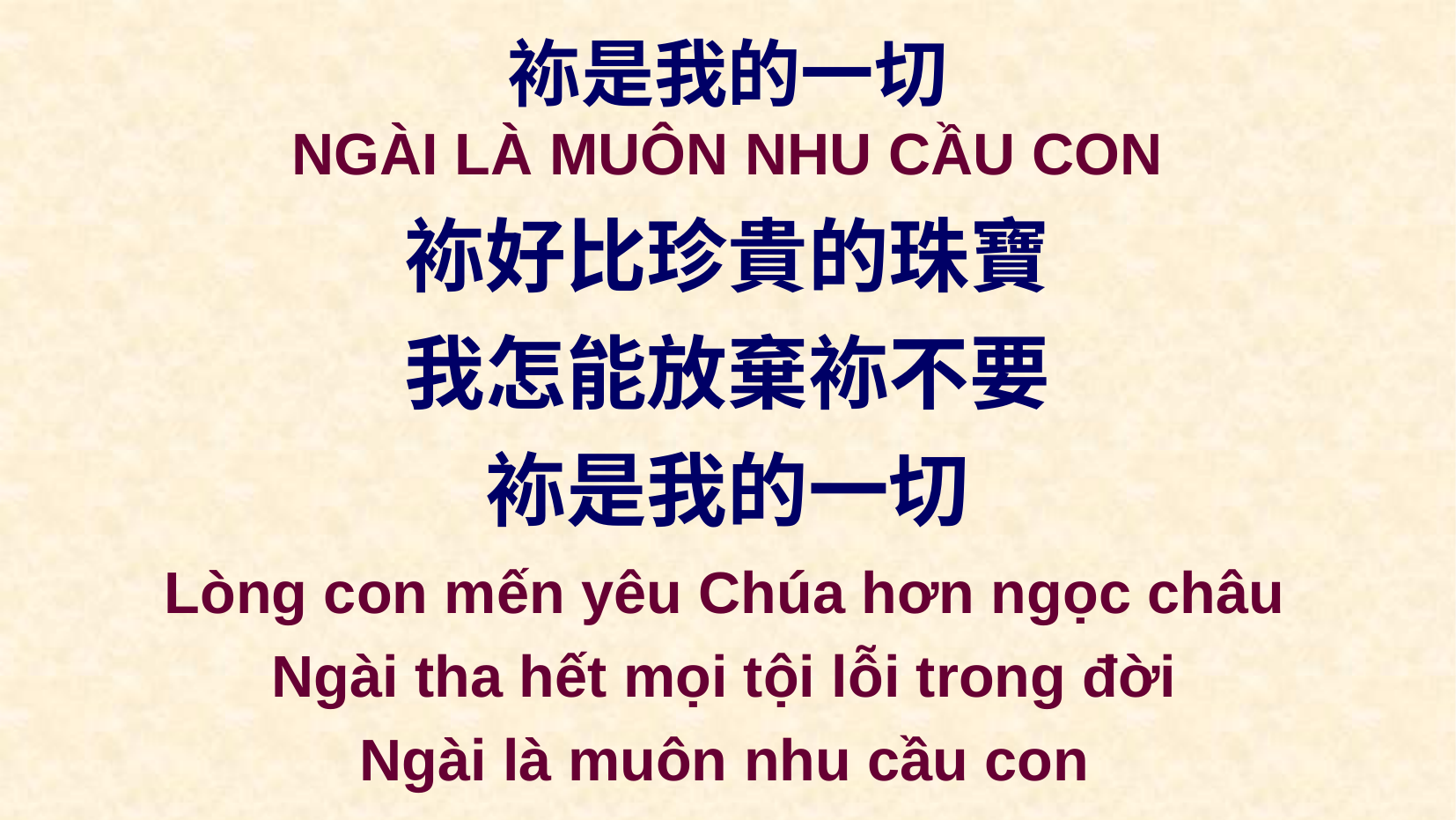

袮是我的一切
NGÀI LÀ MUÔN NHU CẦU CON
袮好比珍貴的珠寶
我怎能放棄袮不要
袮是我的一切
Lòng con mến yêu Chúa hơn ngọc châu
Ngài tha hết mọi tội lỗi trong đời
Ngài là muôn nhu cầu con